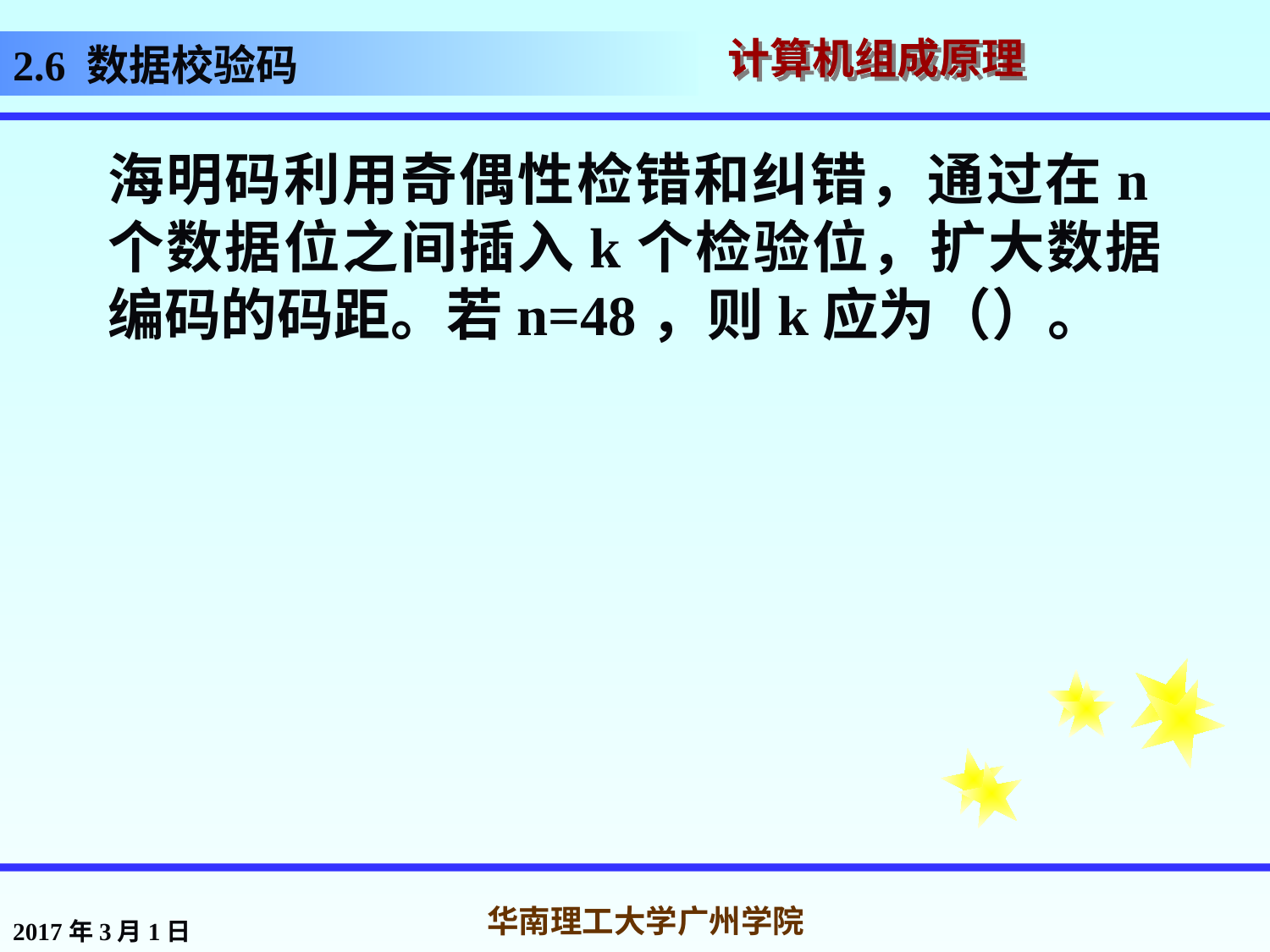

# 2.6 数据校验码
海明码利用奇偶性检错和纠错，通过在n个数据位之间插入k个检验位，扩大数据编码的码距。若n=48，则k应为（）。
2017年3月1日
华南理工大学广州学院